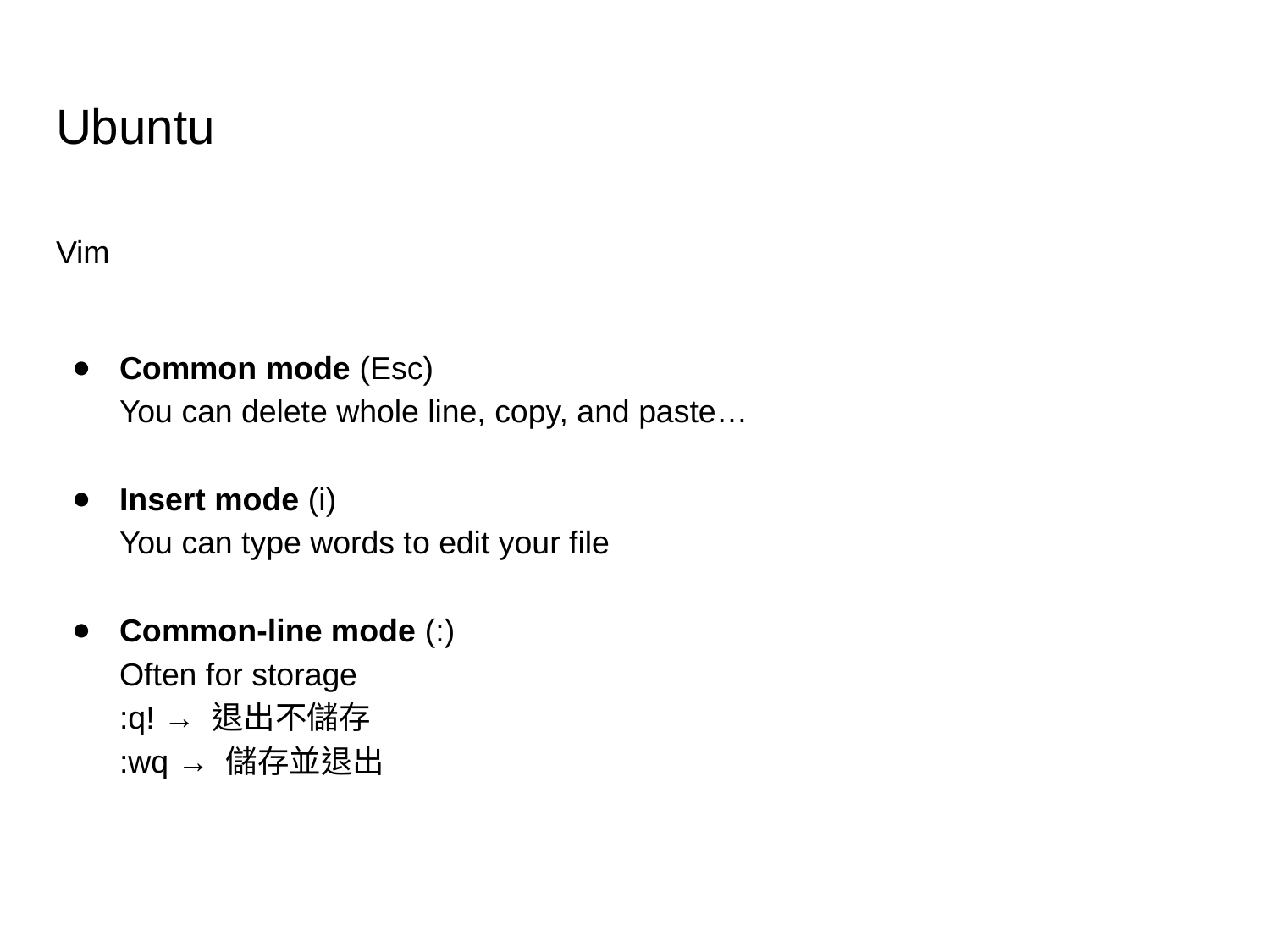

# Ubuntu
Vim

Common mode (Esc)
You can delete whole line, copy, and paste…

Insert mode (i)
You can type words to edit your file

Common-line mode (:)
Often for storage
:q! → 退出不儲存
:wq → 儲存並退出